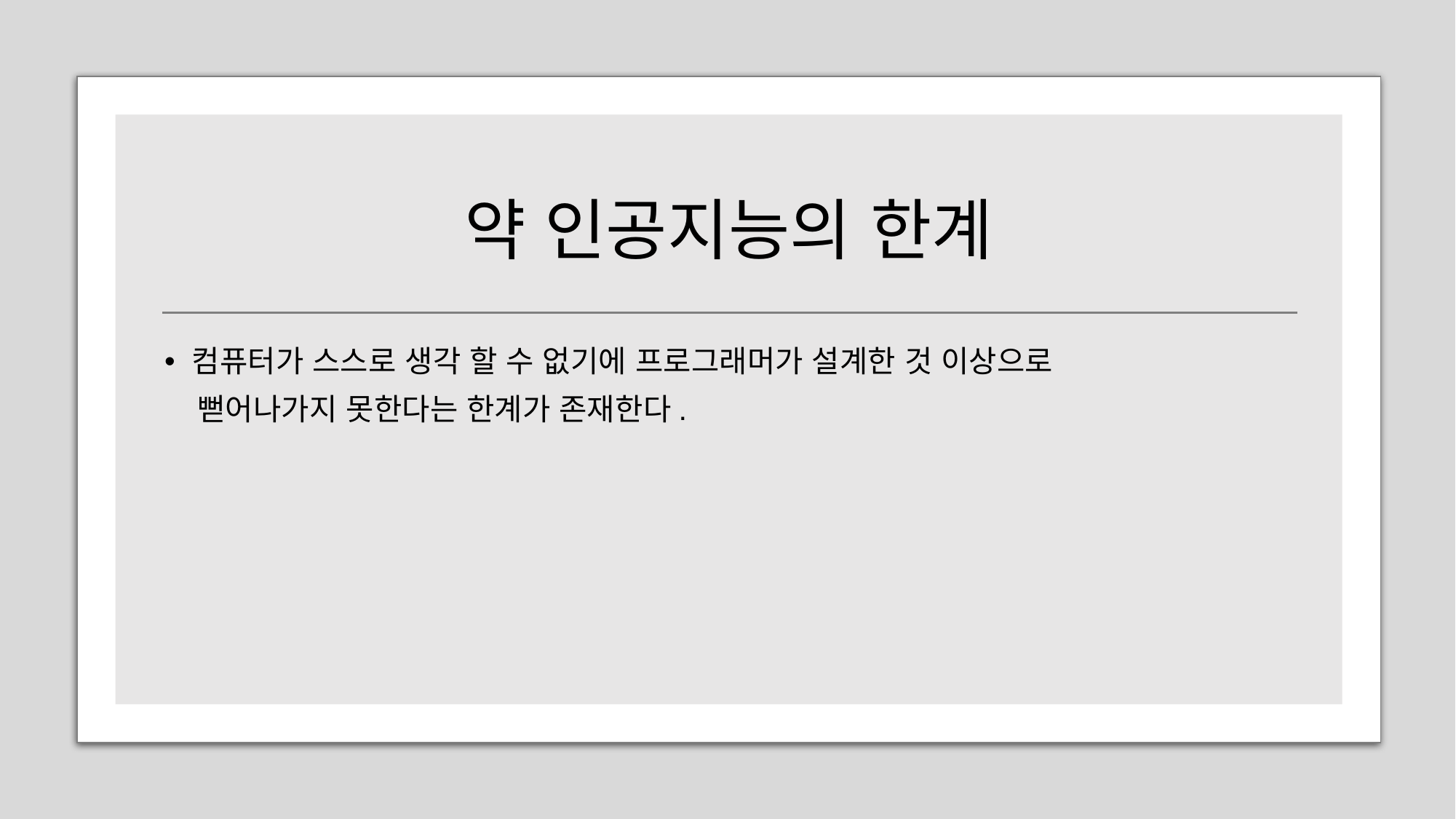

# 약 인공지능의 한계
컴퓨터가 스스로 생각 할 수 없기에 프로그래머가 설계한 것 이상으로
   뻗어나가지 못한다는 한계가 존재한다.